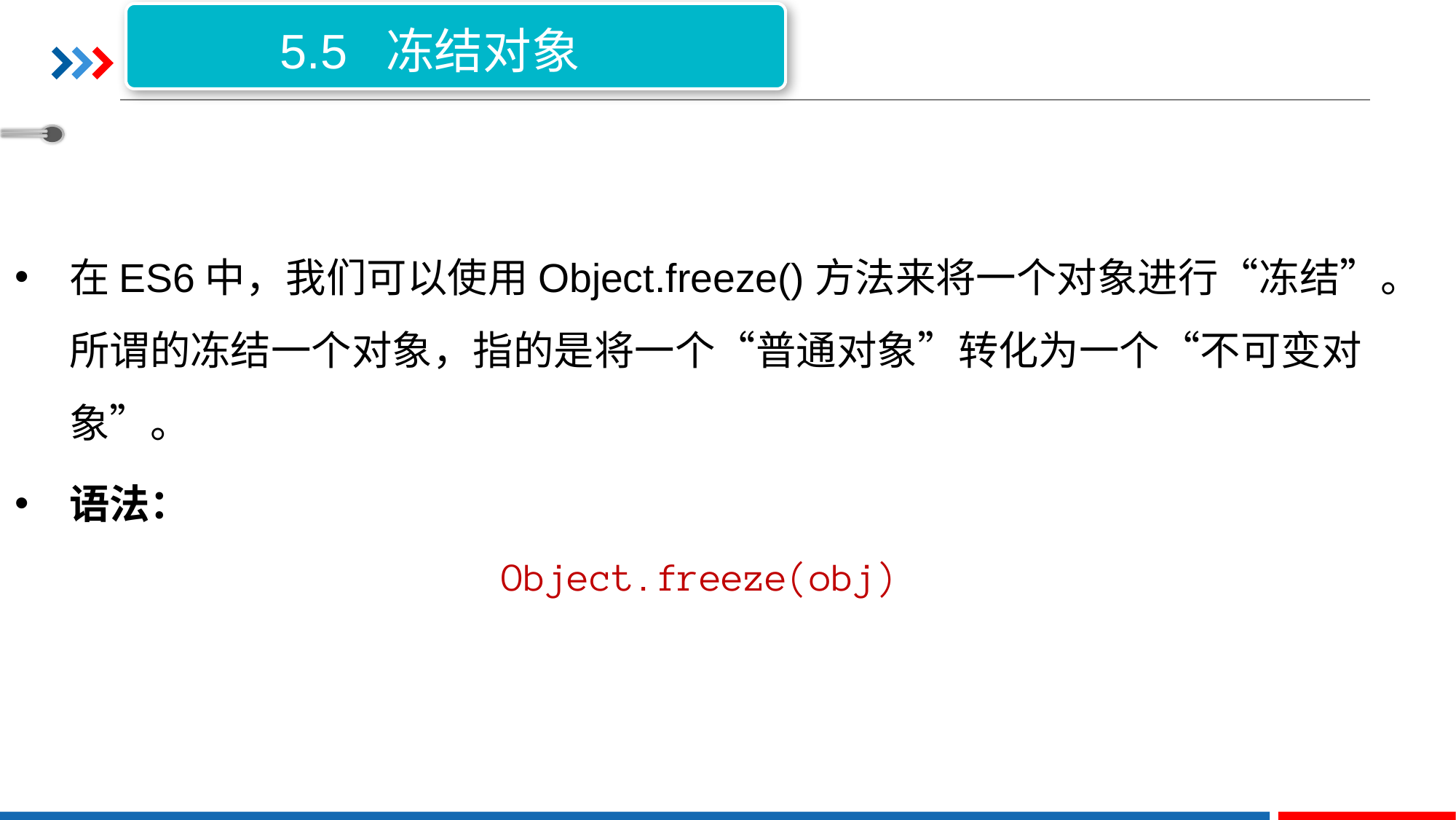

5.5  冻结对象

在ES6中，我们可以使用Object.freeze()方法来将一个对象进行“冻结”。所谓的冻结一个对象，指的是将一个“普通对象”转化为一个“不可变对象”。
语法：
Object.freeze(obj)